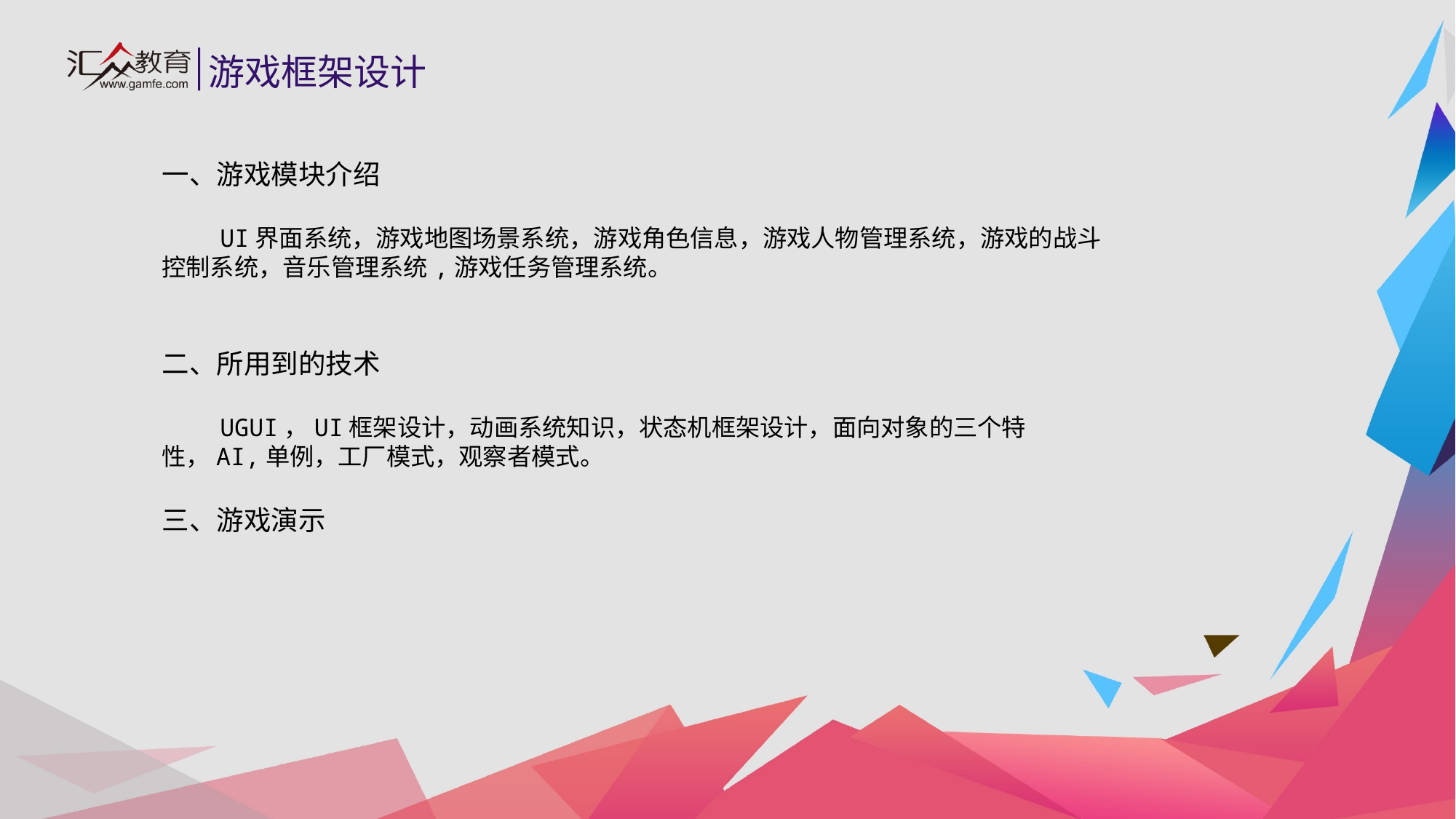

游戏框架设计

一、游戏模块介绍

    UI界面系统，游戏地图场景系统，游戏角色信息，游戏人物管理系统，游戏的战斗控制系统，音乐管理系统,游戏任务管理系统。

二、所用到的技术

    UGUI，UI框架设计，动画系统知识，状态机框架设计，面向对象的三个特性，AI,单例，工厂模式，观察者模式。

三、游戏演示